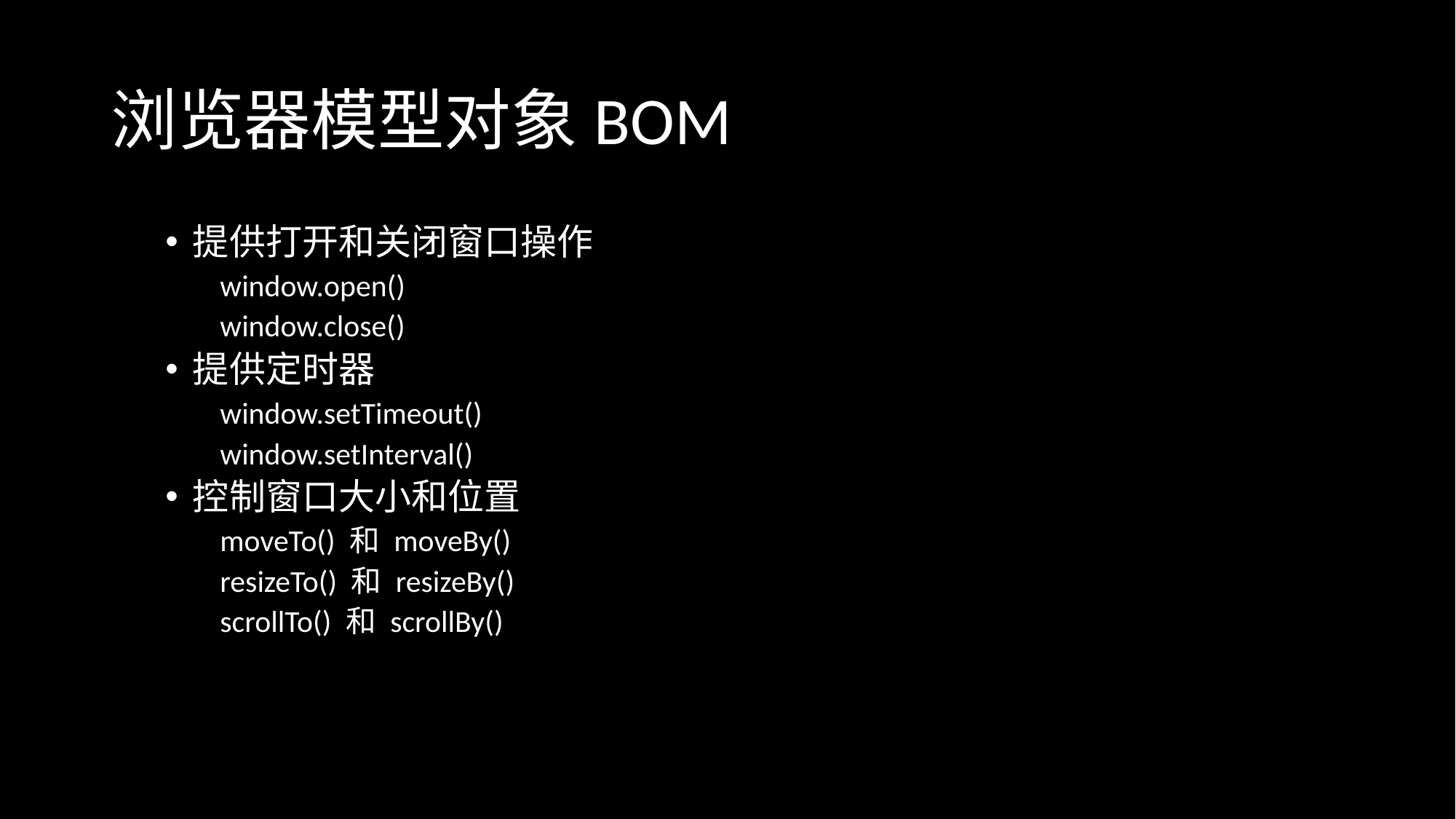

# 浏览器模型对象BOM
提供打开和关闭窗口操作
window.open()
window.close()
提供定时器
window.setTimeout()
window.setInterval()
控制窗口大小和位置
moveTo() 和 moveBy()
resizeTo() 和 resizeBy()
scrollTo() 和 scrollBy()